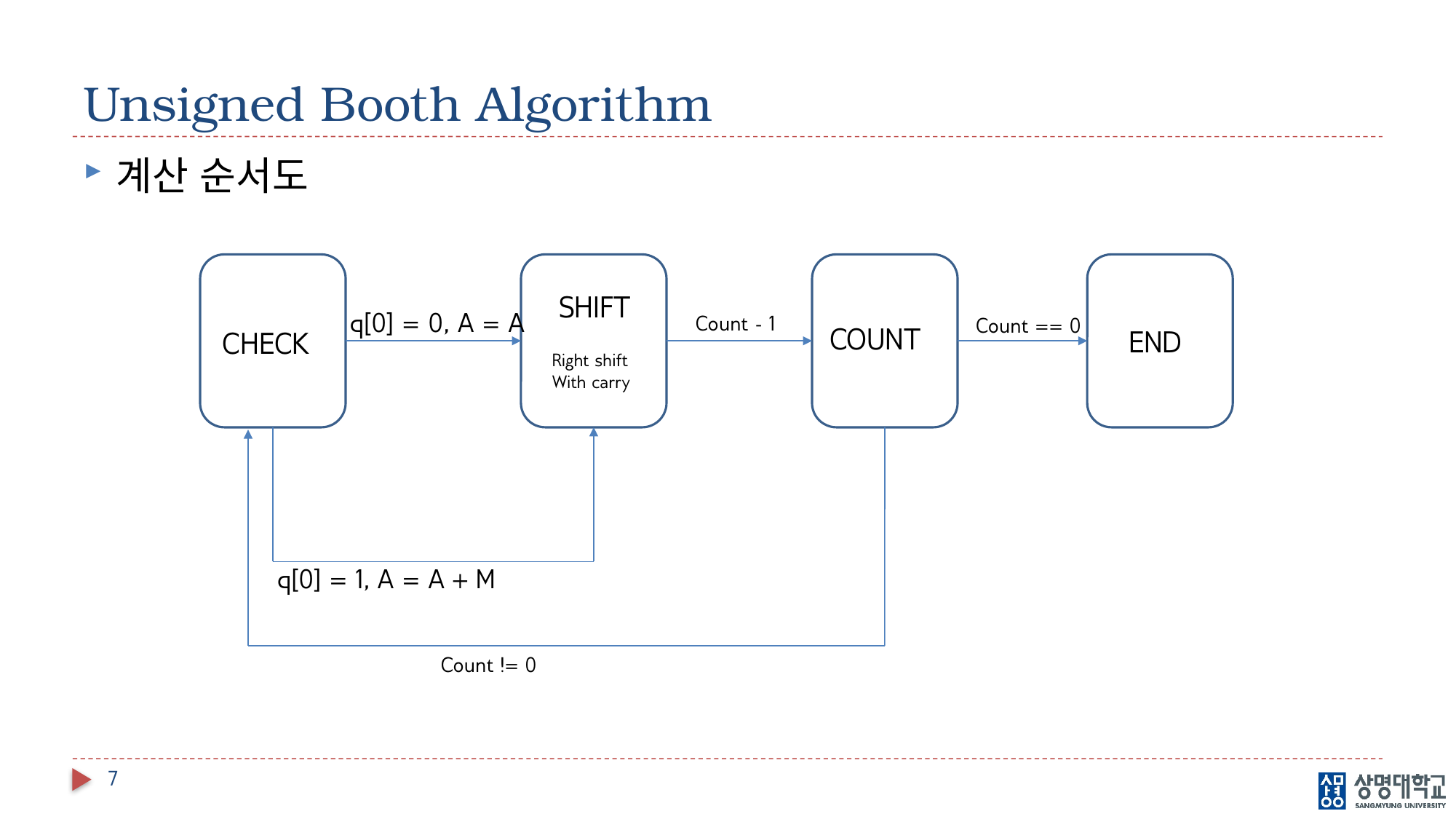

# Unsigned Booth Algorithm
계산 순서도

SHIFT
q[0] = 0, A = A
Count - 1
Count == 0
COUNT
END
CHECK
Right shift
With carry
q[0] = 1, A = A + M
Count != 0
7